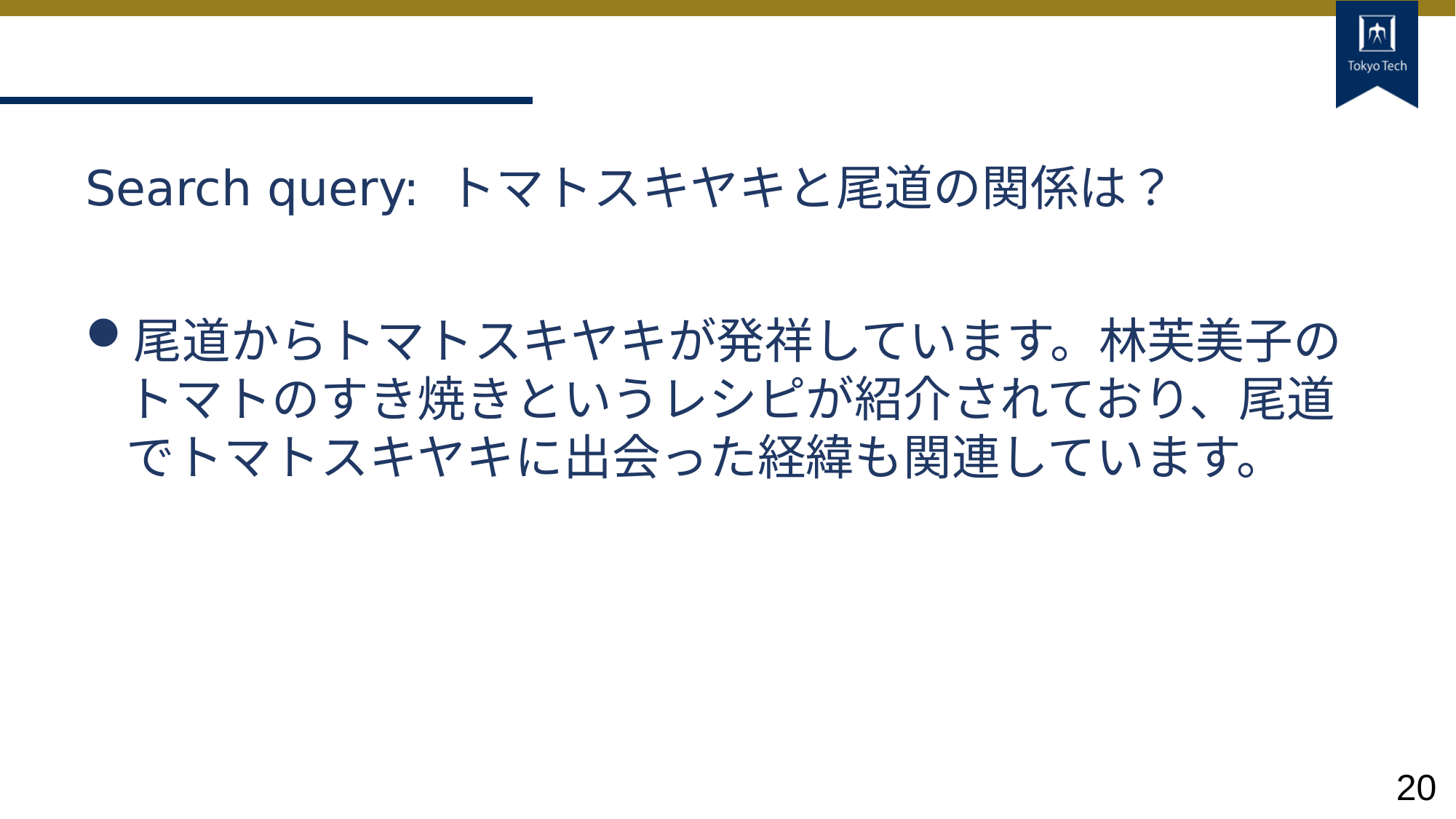

#
Search query: トマトスキヤキと尾道の関係は？

尾道からトマトスキヤキが発祥しています。林芙美子のトマトのすき焼きというレシピが紹介されており、尾道でトマトスキヤキに出会った経緯も関連しています。